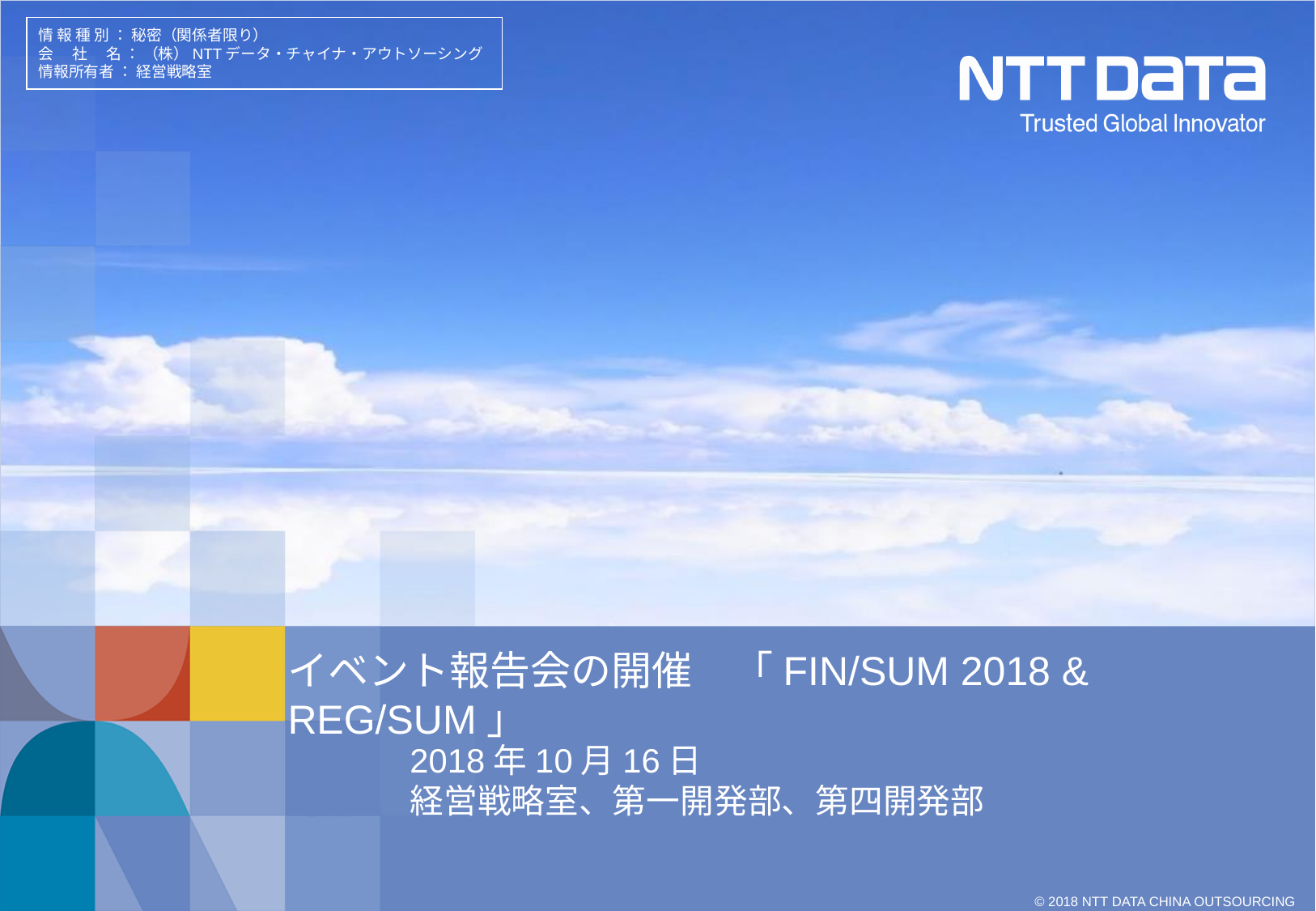

情 報 種 別 ： 秘密（関係者限り）
会　 社　 名 ： （株）NTTデータ・チャイナ・アウトソーシング
情報所有者 ： 経営戦略室
イベント報告会の開催　「FIN/SUM 2018 & REG/SUM」
2018年10月16日
経営戦略室、第一開発部、第四開発部